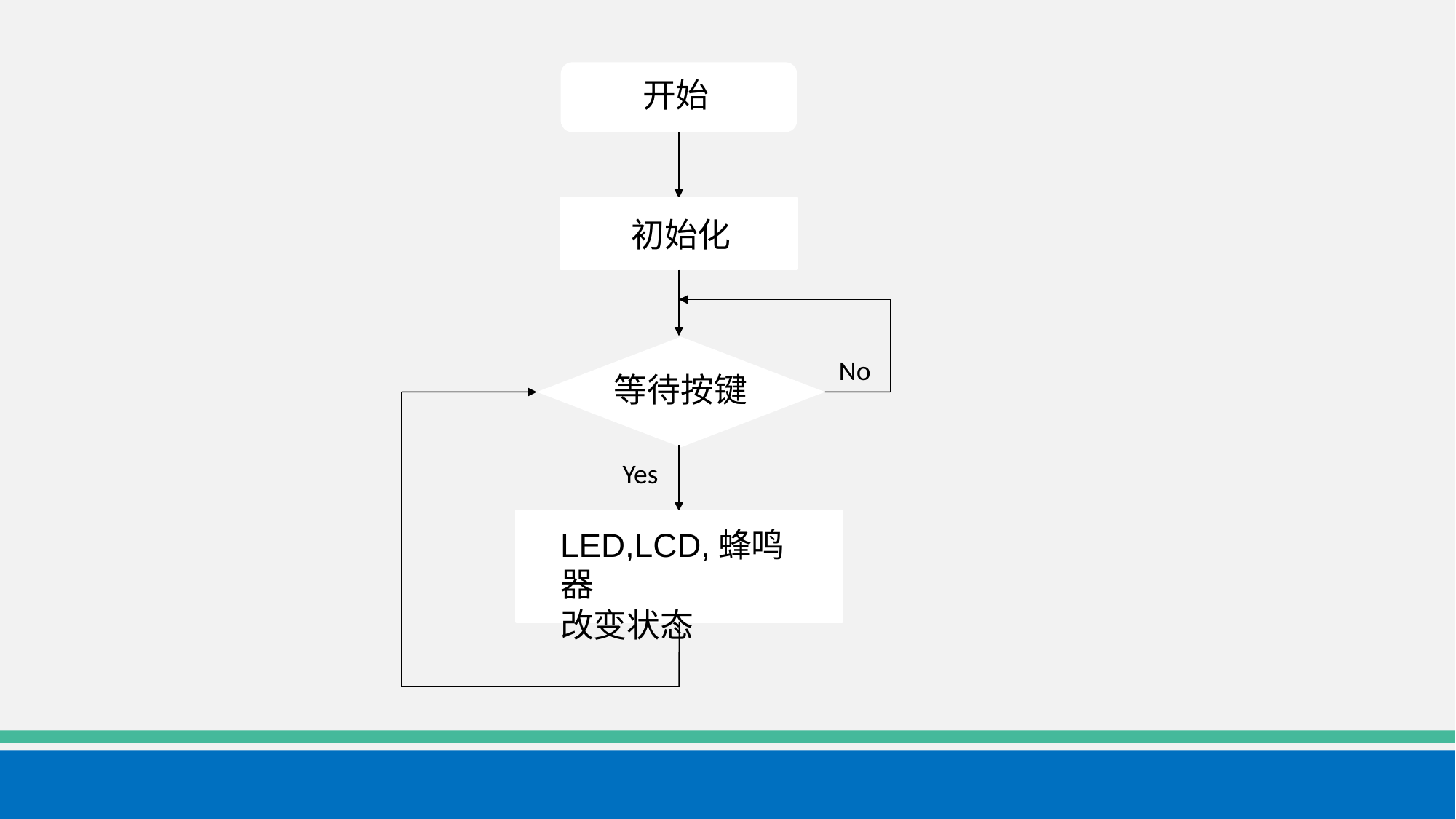

开始

初始化

等待按键
No
Yes

LED,LCD,蜂鸣器
改变状态